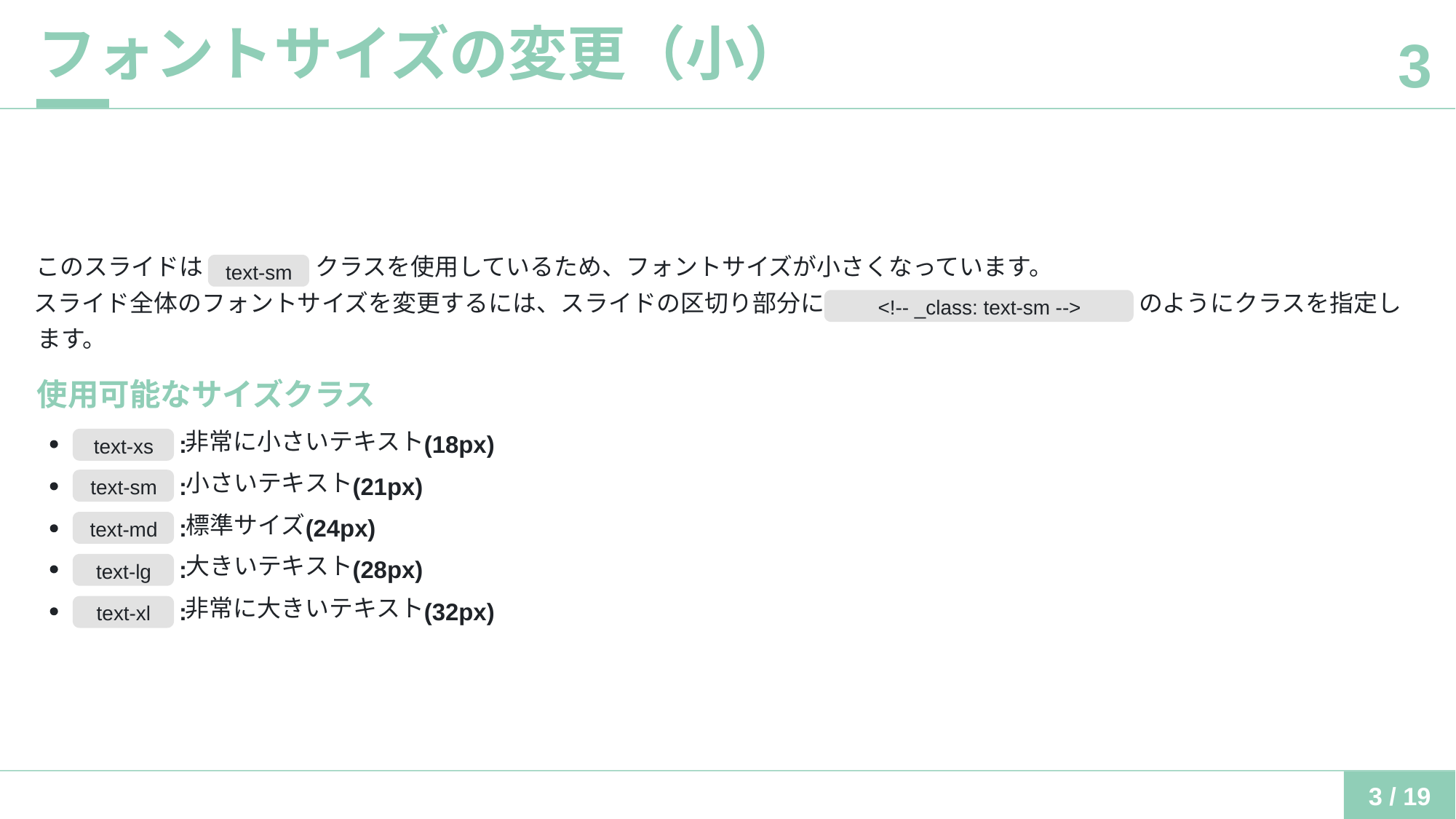

フォントサイズの変更（⼩）
3

このスライドは
クラスを使⽤しているため、フォントサイズが⼩さくなっています。

text-sm
スライド全体のフォントサイズを変更するには、スライドの区切り部分に
のようにクラスを指定し

<!-- _class: text-sm -->
ます。
使⽤可能なサイズクラス
⾮常に⼩さいテキスト

:
 (18px)
text-xs

⼩さいテキスト

:
 (21px)
text-sm

標準サイズ

:
 (24px)
text-md

⼤きいテキスト

:
 (28px)
text-lg

⾮常に⼤きいテキスト

:
 (32px)
text-xl

3 / 19